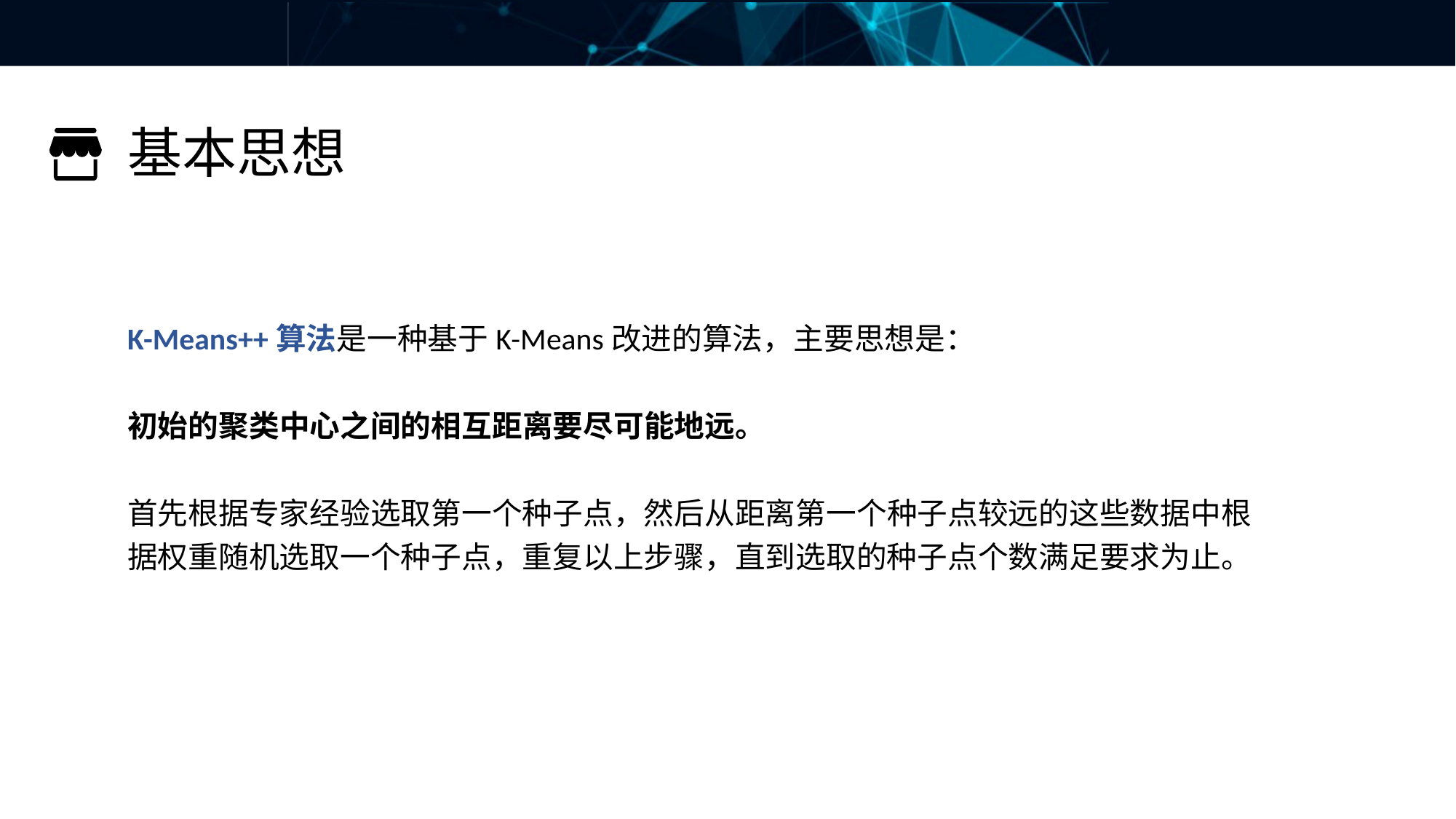

基本思想

K-Means++算法是一种基于K-Means改进的算法，主要思想是：

初始的聚类中心之间的相互距离要尽可能地远。

首先根据专家经验选取第一个种子点，然后从距离第一个种子点较远的这些数据中根据权重随机选取一个种子点，重复以上步骤，直到选取的种子点个数满足要求为止。